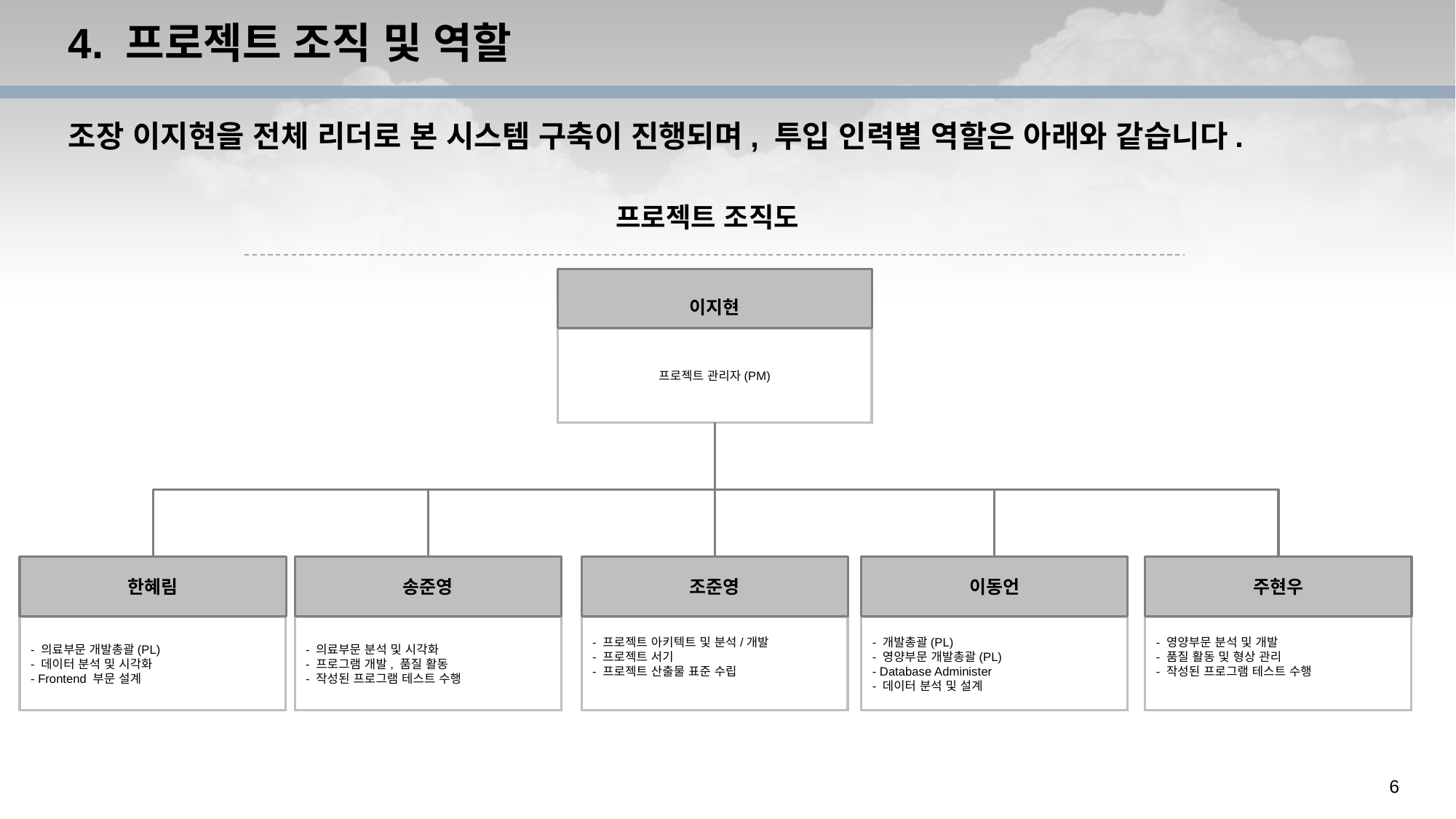

# 4. 프로젝트 조직 및 역할
조장 이지현을 전체 리더로 본 시스템 구축이 진행되며, 투입 인력별 역할은 아래와 같습니다.
프로젝트 조직도

이지현
프로젝트 관리자(PM)
한혜림
- 의료부문 개발총괄(PL)
- 데이터 분석 및 시각화
- Frontend 부문 설계
송준영
- 의료부문 분석 및 시각화
- 프로그램 개발, 품질 활동
- 작성된 프로그램 테스트 수행
조준영
- 프로젝트 아키텍트 및 분석/개발
- 프로젝트 서기
- 프로젝트 산출물 표준 수립

이동언
주현우
- 개발총괄(PL)
- 영양부문 개발총괄(PL)
- Database Administer
- 데이터 분석 및 설계
- 영양부문 분석 및 개발
- 품질 활동 및 형상 관리
- 작성된 프로그램 테스트 수행